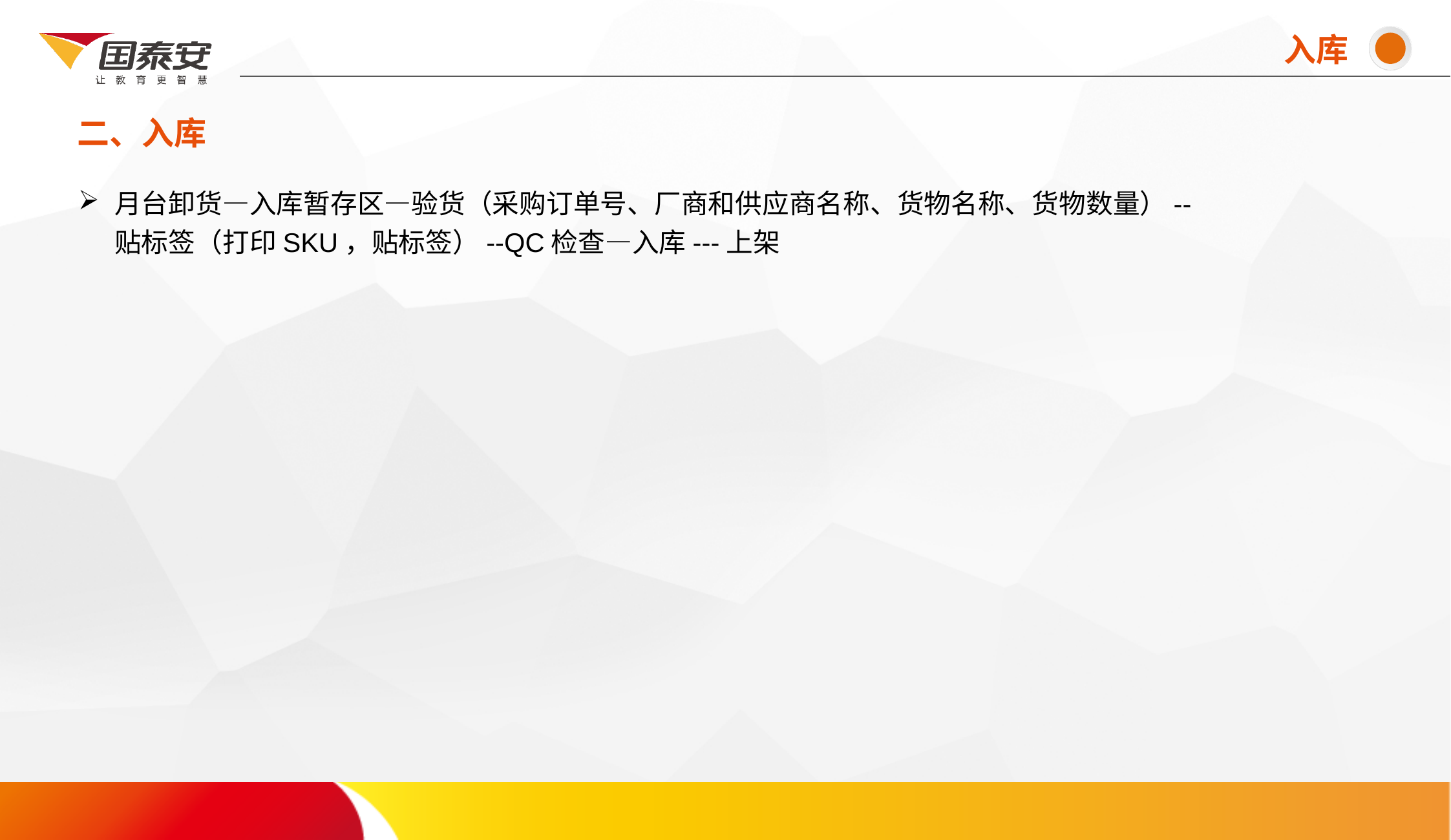

入库
二、入库
# 月台卸货—入库暂存区—验货（采购订单号、厂商和供应商名称、货物名称、货物数量）-- 贴标签（打印SKU，贴标签）--QC检查—入库---上架